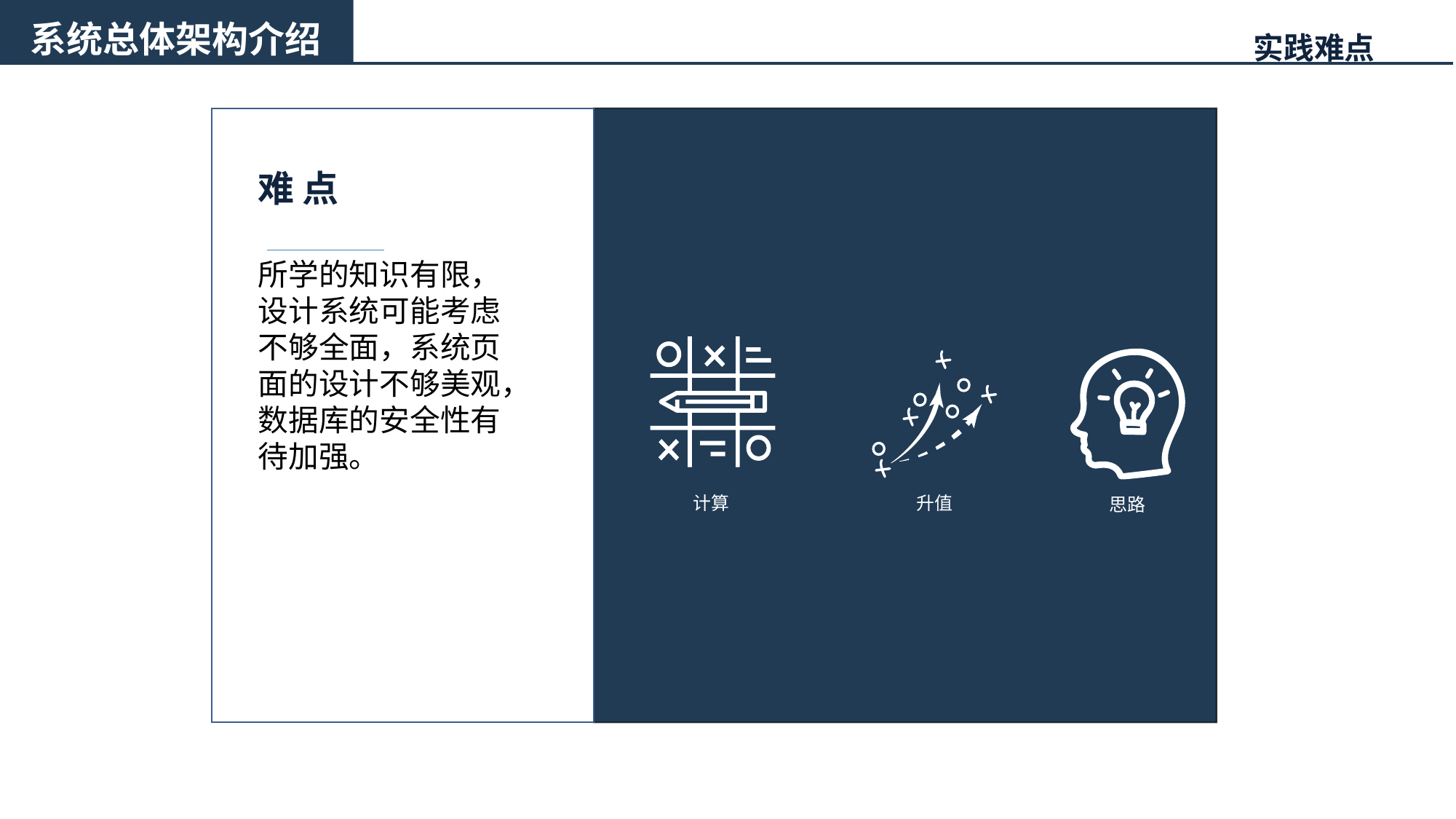

系统总体架构介绍
实践难点

难 点
所学的知识有限，设计系统可能考虑不够全面，系统页面的设计不够美观，数据库的安全性有待加强。

升值
计算
思路